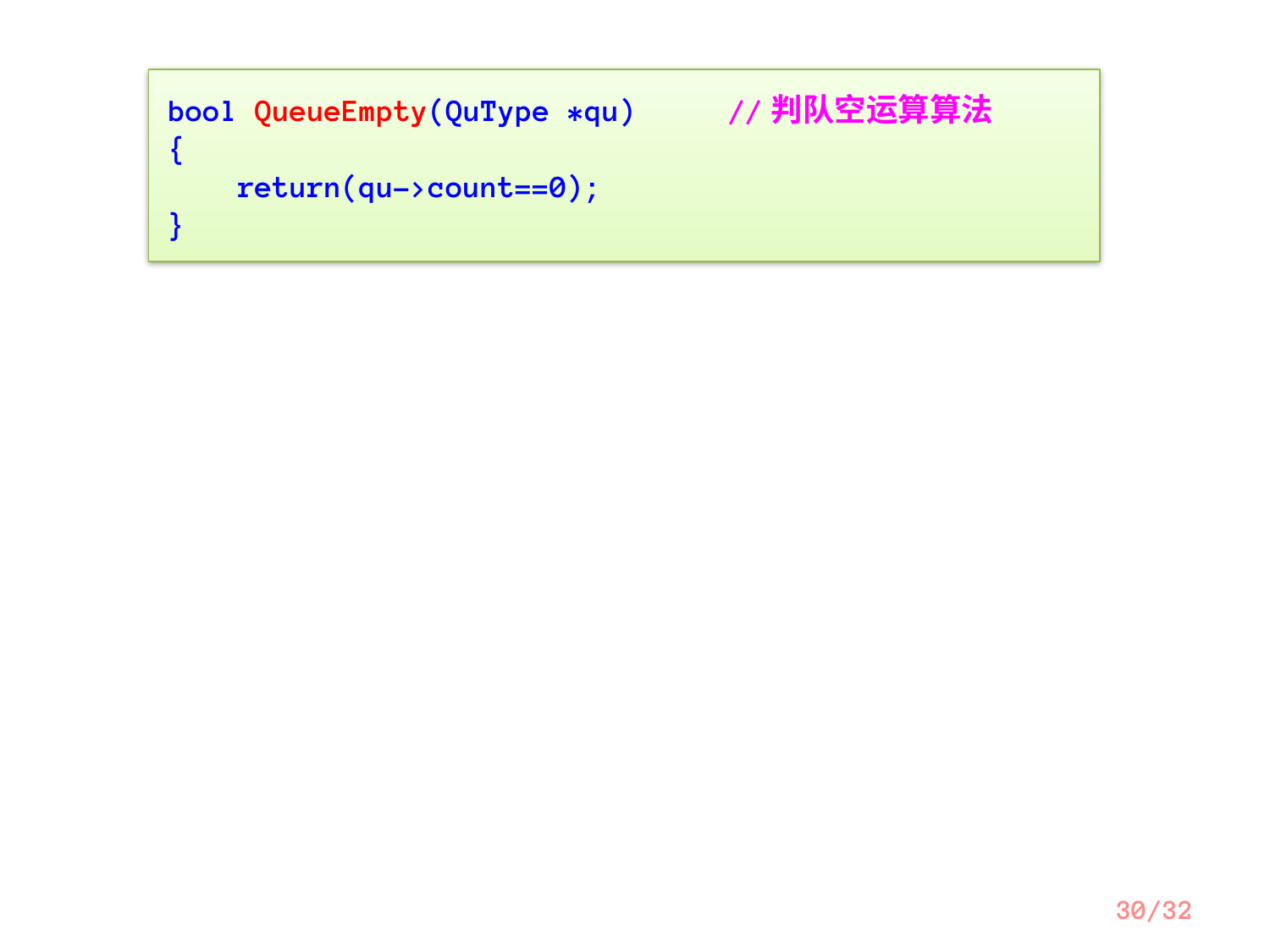

bool QueueEmpty(QuType *qu)	   //判队空运算算法
{
    return(qu->count==0);
}
30/32